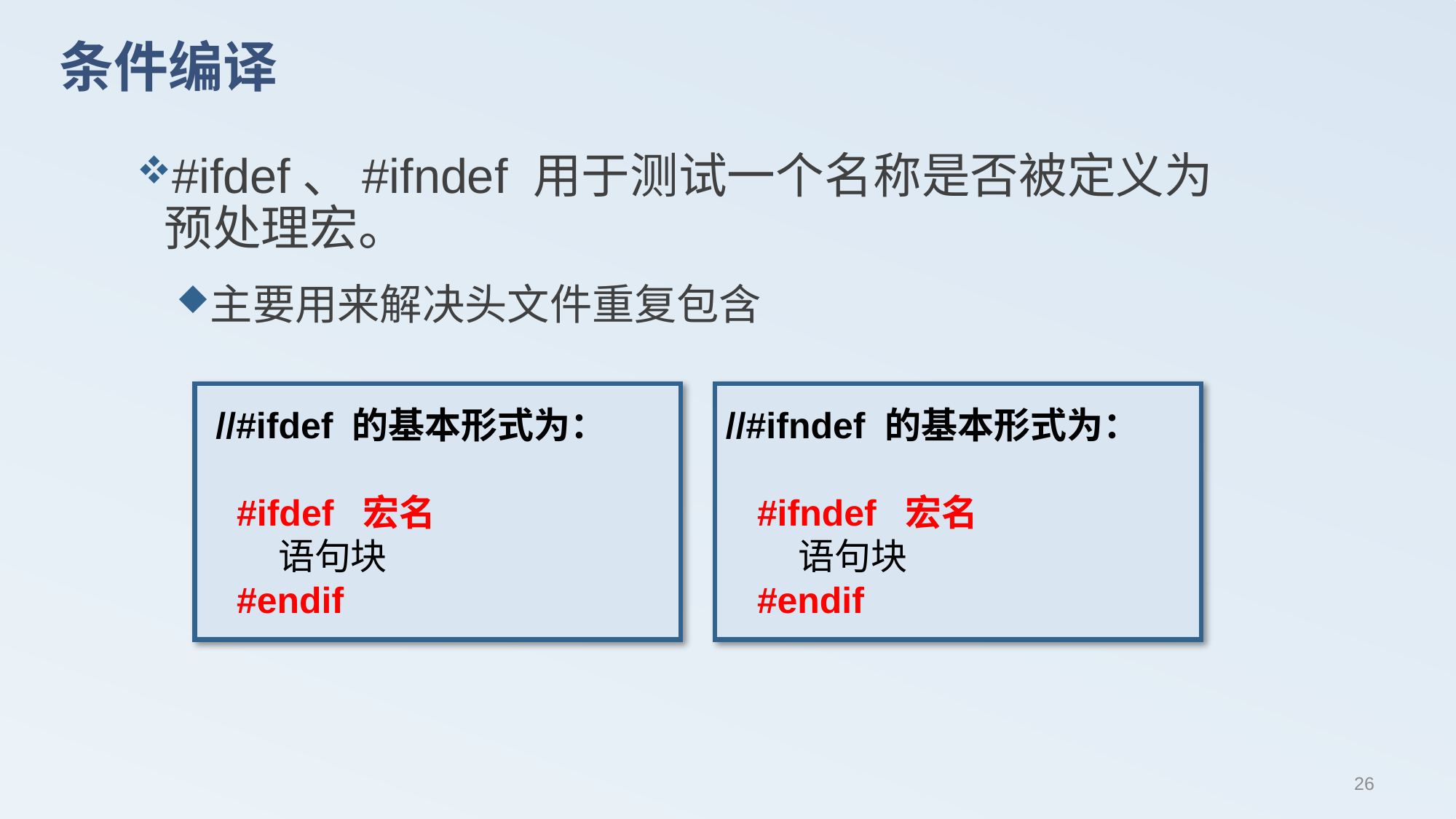

# 条件编译
#ifdef、#ifndef 用于测试一个名称是否被定义为预处理宏。
主要用来解决头文件重复包含
//#ifdef 的基本形式为：
#ifdef  宏名
    语句块
#endif
//#ifndef 的基本形式为：
#ifndef  宏名
    语句块
#endif